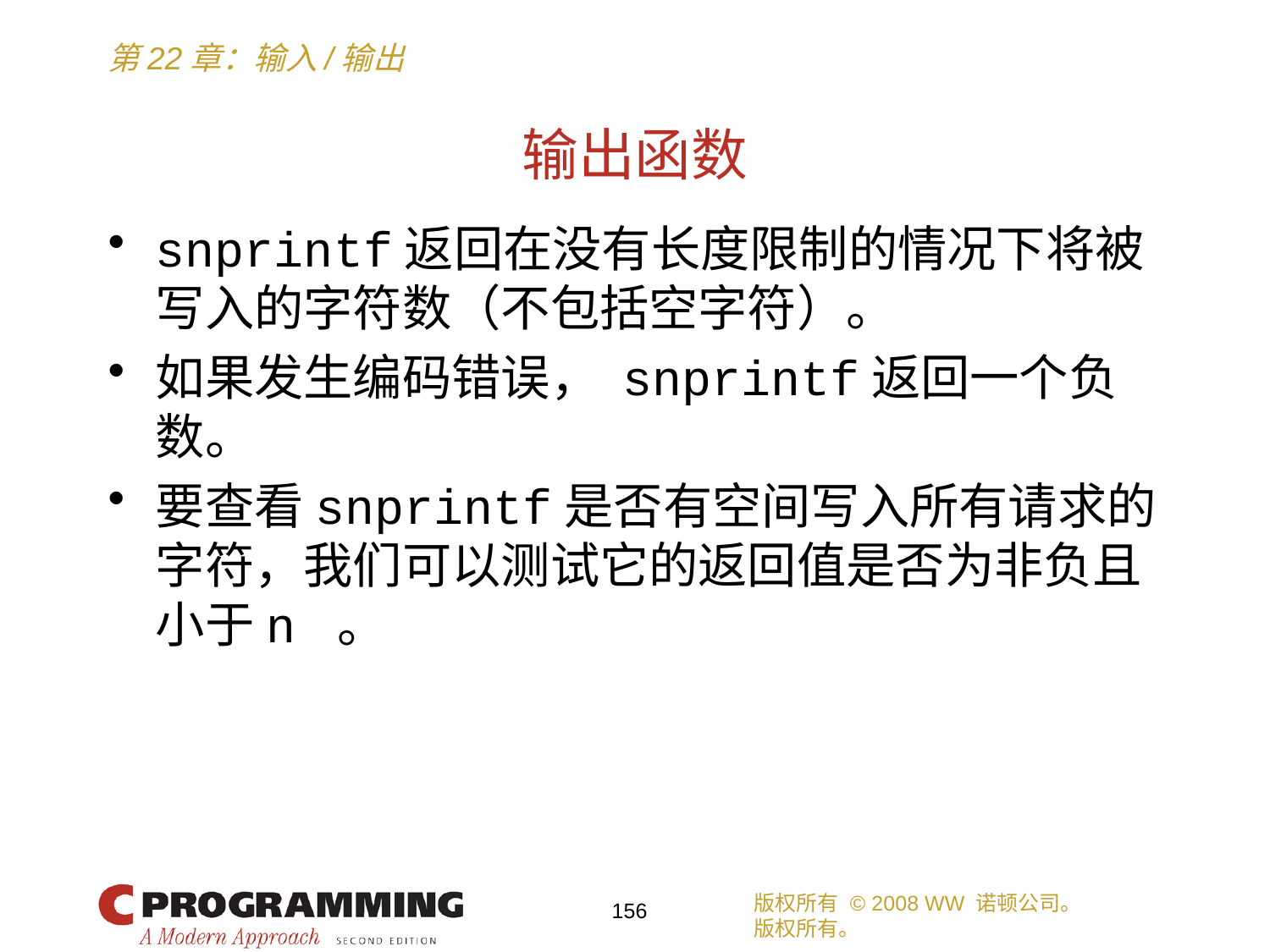

# 输出函数
snprintf返回在没有长度限制的情况下将被写入的字符数（不包括空字符）。
如果发生编码错误， snprintf返回一个负数。
要查看snprintf是否有空间写入所有请求的字符，我们可以测试它的返回值是否为非负且小于n 。

版权所有 © 2008 WW 诺顿公司。
版权所有。
156